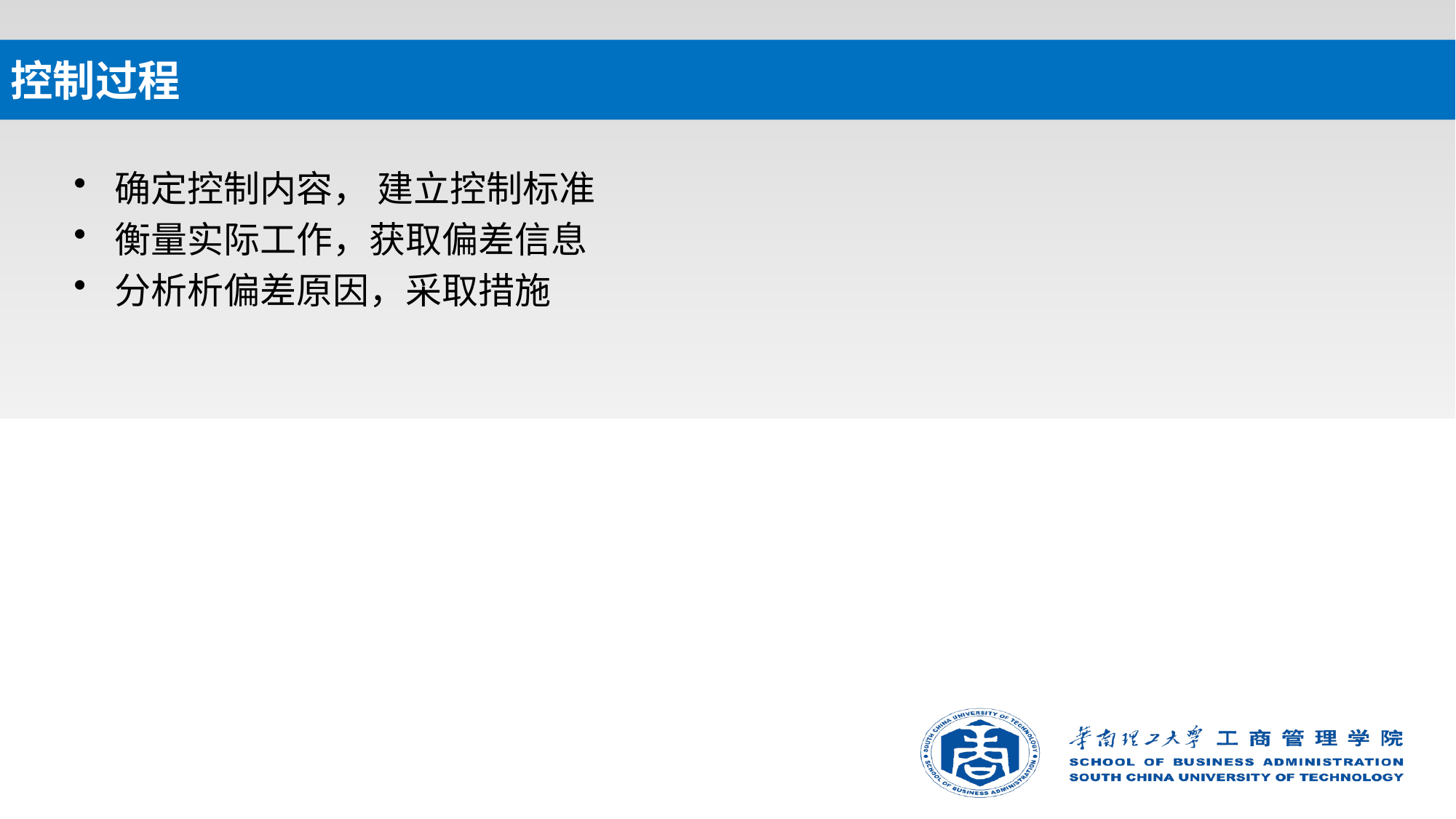

# 控制过程
确定控制内容， 建立控制标准
衡量实际工作，获取偏差信息
分析析偏差原因，采取措施